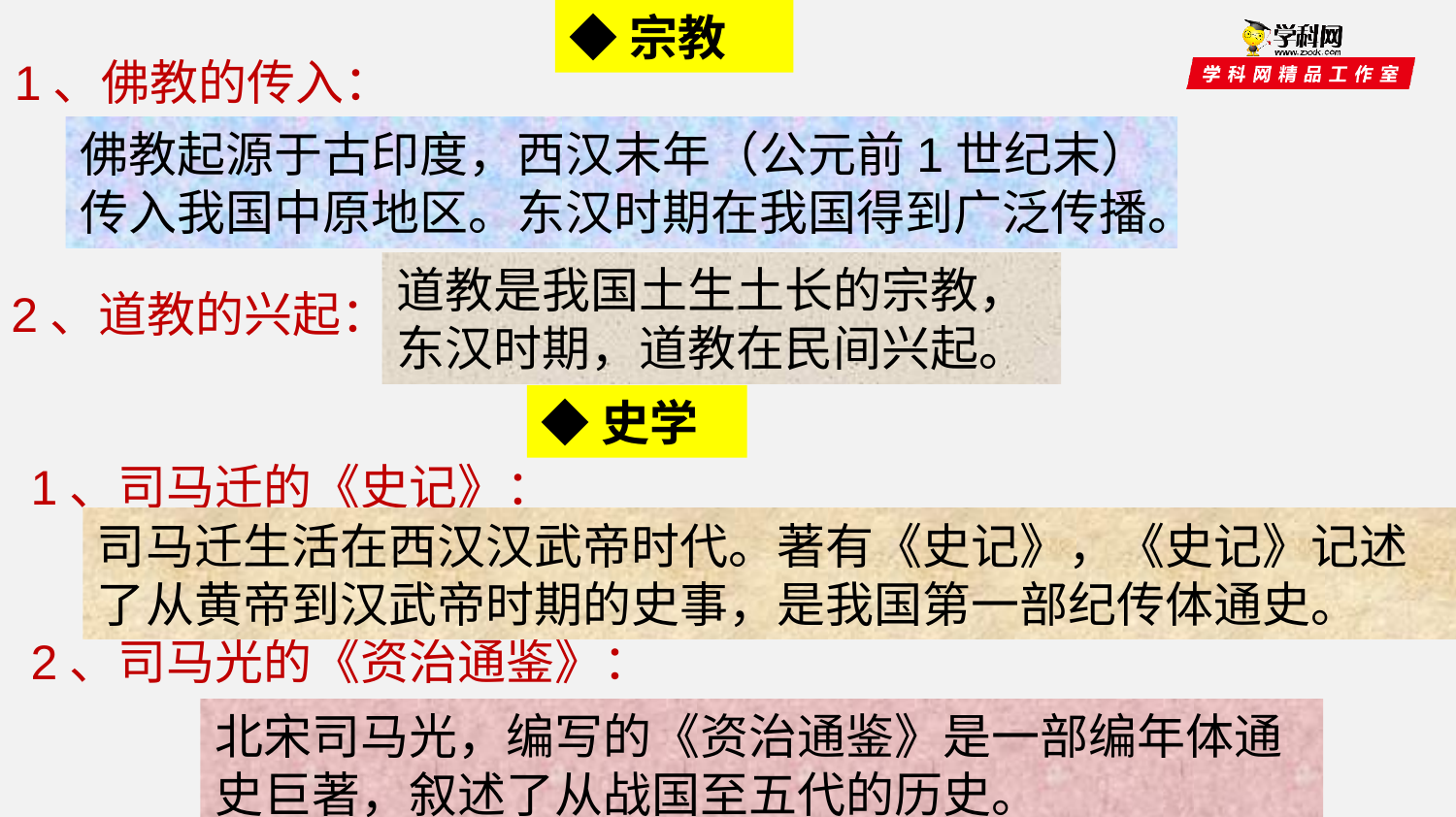

◆宗教
1、佛教的传入：
佛教起源于古印度，西汉末年（公元前1世纪末）传入我国中原地区。东汉时期在我国得到广泛传播。
道教是我国土生土长的宗教，东汉时期，道教在民间兴起。
2、道教的兴起：
◆史学
1、司马迁的《史记》：

2、司马光的《资治通鉴》：
司马迁生活在西汉汉武帝时代。著有《史记》，《史记》记述了从黄帝到汉武帝时期的史事，是我国第一部纪传体通史。
北宋司马光，编写的《资治通鉴》是一部编年体通史巨著，叙述了从战国至五代的历史。